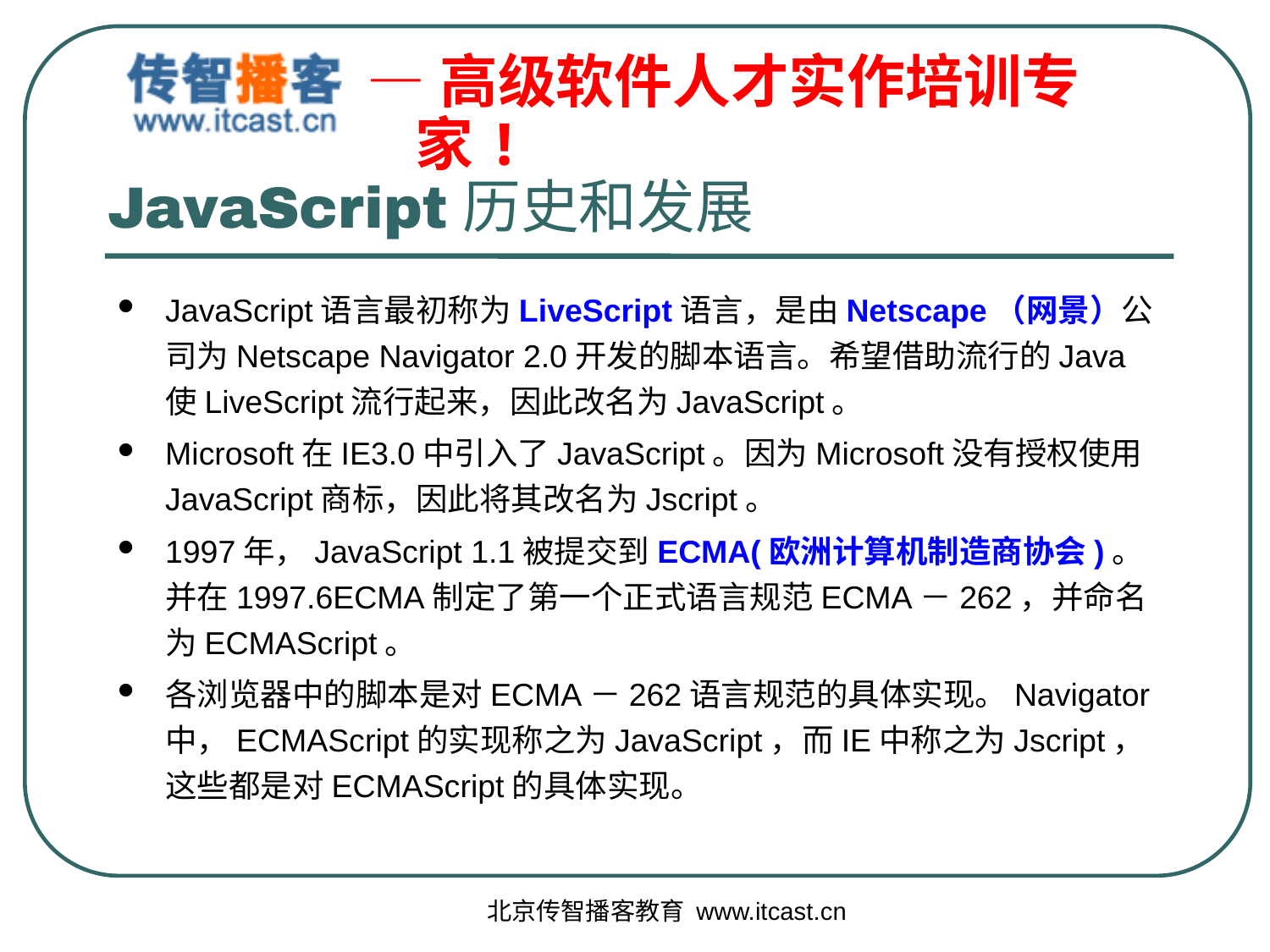

# JavaScript历史和发展
JavaScript语言最初称为LiveScript语言，是由Netscape（网景）公司为Netscape Navigator 2.0开发的脚本语言。希望借助流行的Java使LiveScript流行起来，因此改名为JavaScript。
Microsoft在IE3.0中引入了JavaScript。因为Microsoft没有授权使用JavaScript商标，因此将其改名为Jscript。
1997年，JavaScript 1.1被提交到ECMA(欧洲计算机制造商协会)。并在1997.6ECMA制定了第一个正式语言规范ECMA－262，并命名为ECMAScript。
各浏览器中的脚本是对ECMA－262语言规范的具体实现。Navigator中，ECMAScript的实现称之为JavaScript，而IE中称之为Jscript，这些都是对ECMAScript的具体实现。